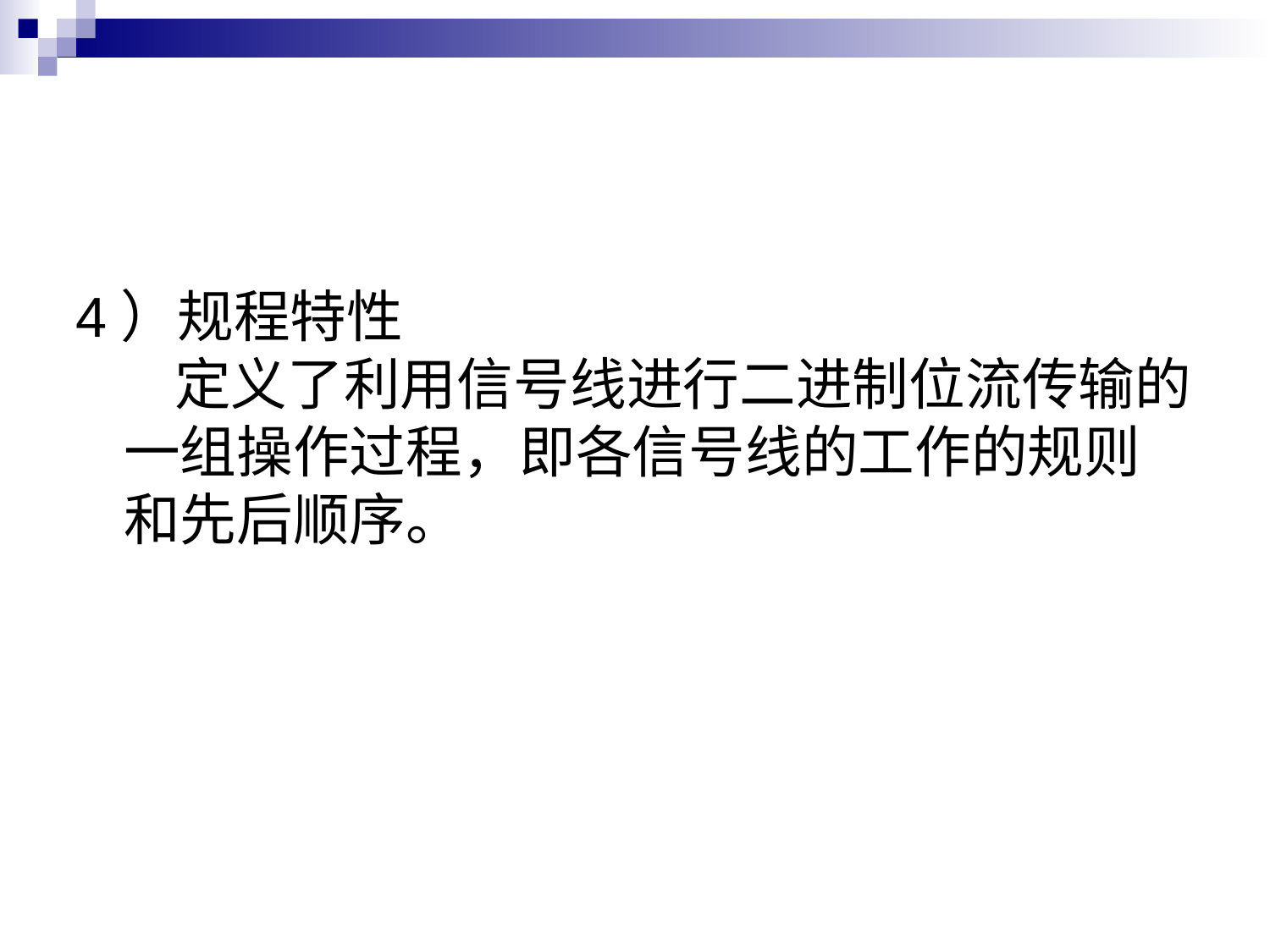

#
4）规程特性
    定义了利用信号线进行二进制位流传输的一组操作过程，即各信号线的工作的规则和先后顺序。